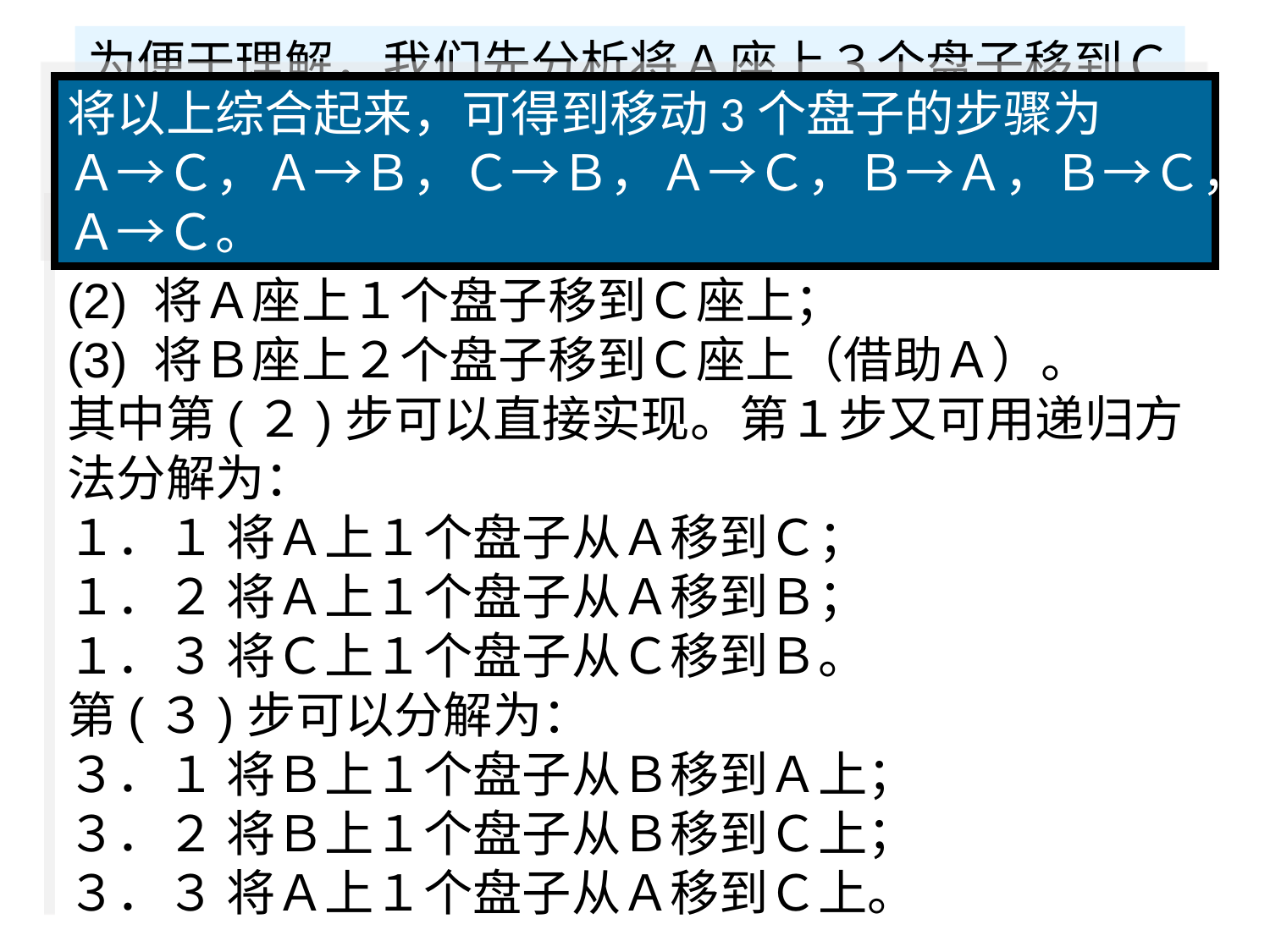

为便于理解，我们先分析将Ａ座上３个盘子移到Ｃ座上的过程：
将以上综合起来，可得到移动3个盘子的步骤为
Ａ→Ｃ，Ａ→Ｂ，Ｃ→Ｂ，Ａ→Ｃ，Ｂ→Ａ，Ｂ→Ｃ，Ａ→Ｃ。
(1) 将Ａ座上２个盘子移到Ｂ座上（借助Ｃ）；
(2) 将Ａ座上１个盘子移到Ｃ座上；
(3) 将Ｂ座上２个盘子移到Ｃ座上（借助Ａ）。
其中第(２)步可以直接实现。第１步又可用递归方法分解为：
１．１ 将Ａ上１个盘子从Ａ移到Ｃ；
１．２ 将Ａ上１个盘子从Ａ移到Ｂ；
１．３ 将Ｃ上１个盘子从Ｃ移到Ｂ。
第(３)步可以分解为：
３．１ 将Ｂ上１个盘子从Ｂ移到Ａ上；
３．２ 将Ｂ上１个盘子从Ｂ移到Ｃ上；
３．３ 将Ａ上１个盘子从Ａ移到Ｃ上。
61